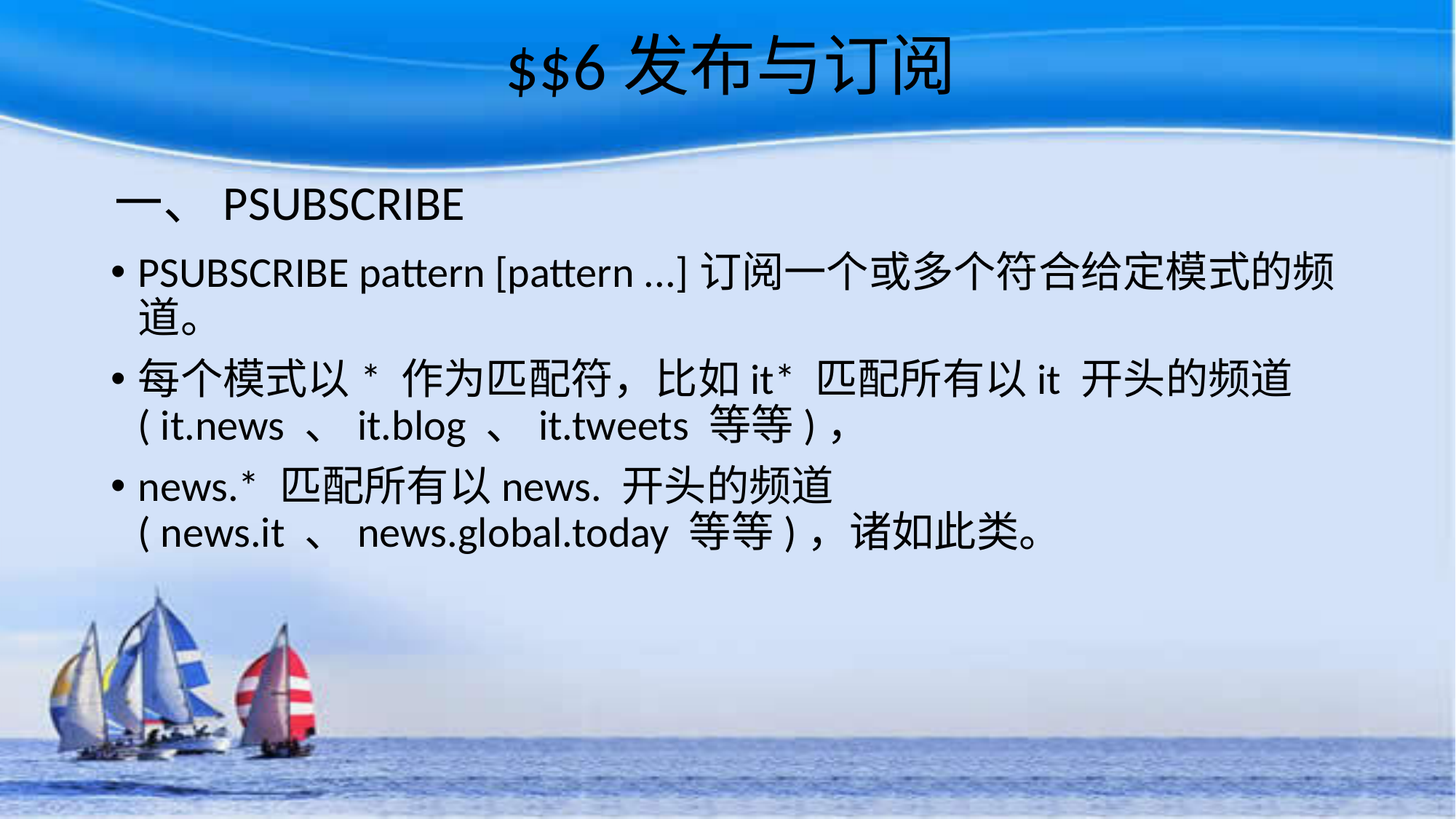

# $$6发布与订阅
一、PSUBSCRIBE

PSUBSCRIBE pattern [pattern ...]订阅一个或多个符合给定模式的频道。
每个模式以* 作为匹配符，比如it* 匹配所有以it 开头的频道( it.news 、it.blog 、it.tweets 等等)，
news.* 匹配所有以news. 开头的频道( news.it 、news.global.today 等等)，诸如此类。